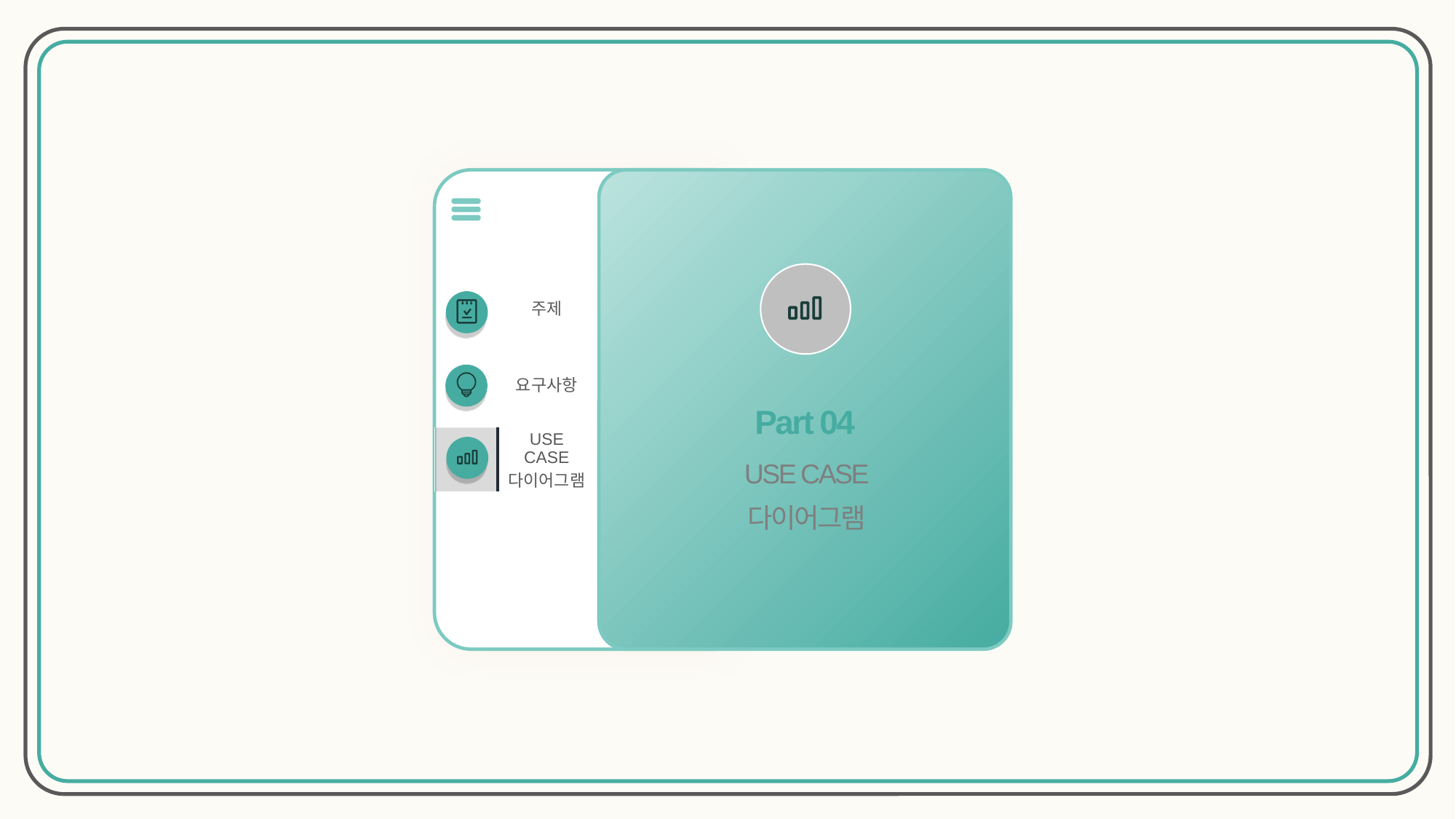

| 주제 |
| --- |
| 요구사항 |
| USE CASE 다이어그램 |
|  |

Part 04
|  |
| --- |

USE CASE
다이어그램